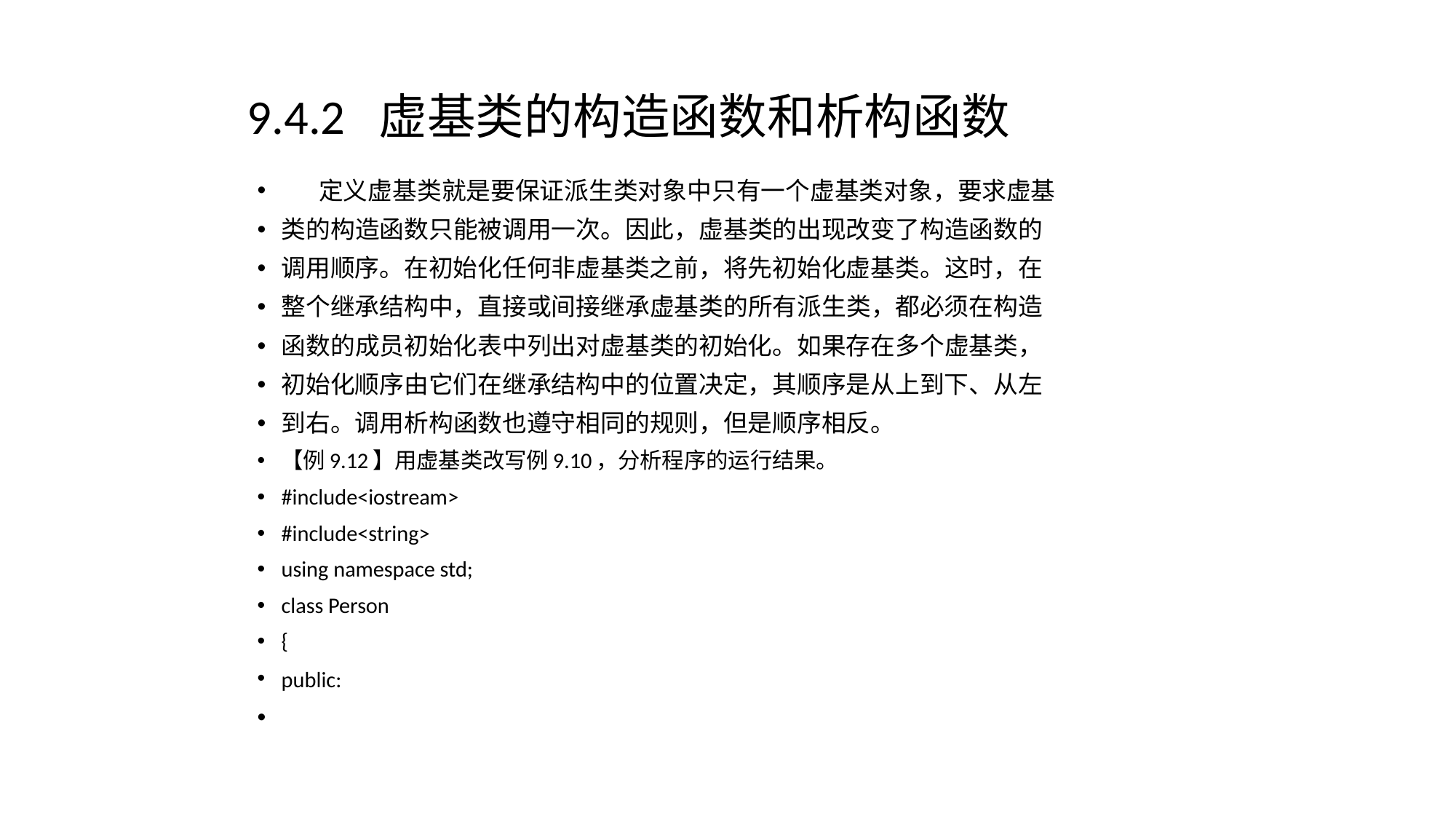

# 9.4.2  虚基类的构造函数和析构函数
      定义虚基类就是要保证派生类对象中只有一个虚基类对象，要求虚基
类的构造函数只能被调用一次。因此，虚基类的出现改变了构造函数的
调用顺序。在初始化任何非虚基类之前，将先初始化虚基类。这时，在
整个继承结构中，直接或间接继承虚基类的所有派生类，都必须在构造
函数的成员初始化表中列出对虚基类的初始化。如果存在多个虚基类，
初始化顺序由它们在继承结构中的位置决定，其顺序是从上到下、从左
到右。调用析构函数也遵守相同的规则，但是顺序相反。
【例9.12】用虚基类改写例9.10，分析程序的运行结果。
#include<iostream>
#include<string>
using namespace std;
class Person
{
public: